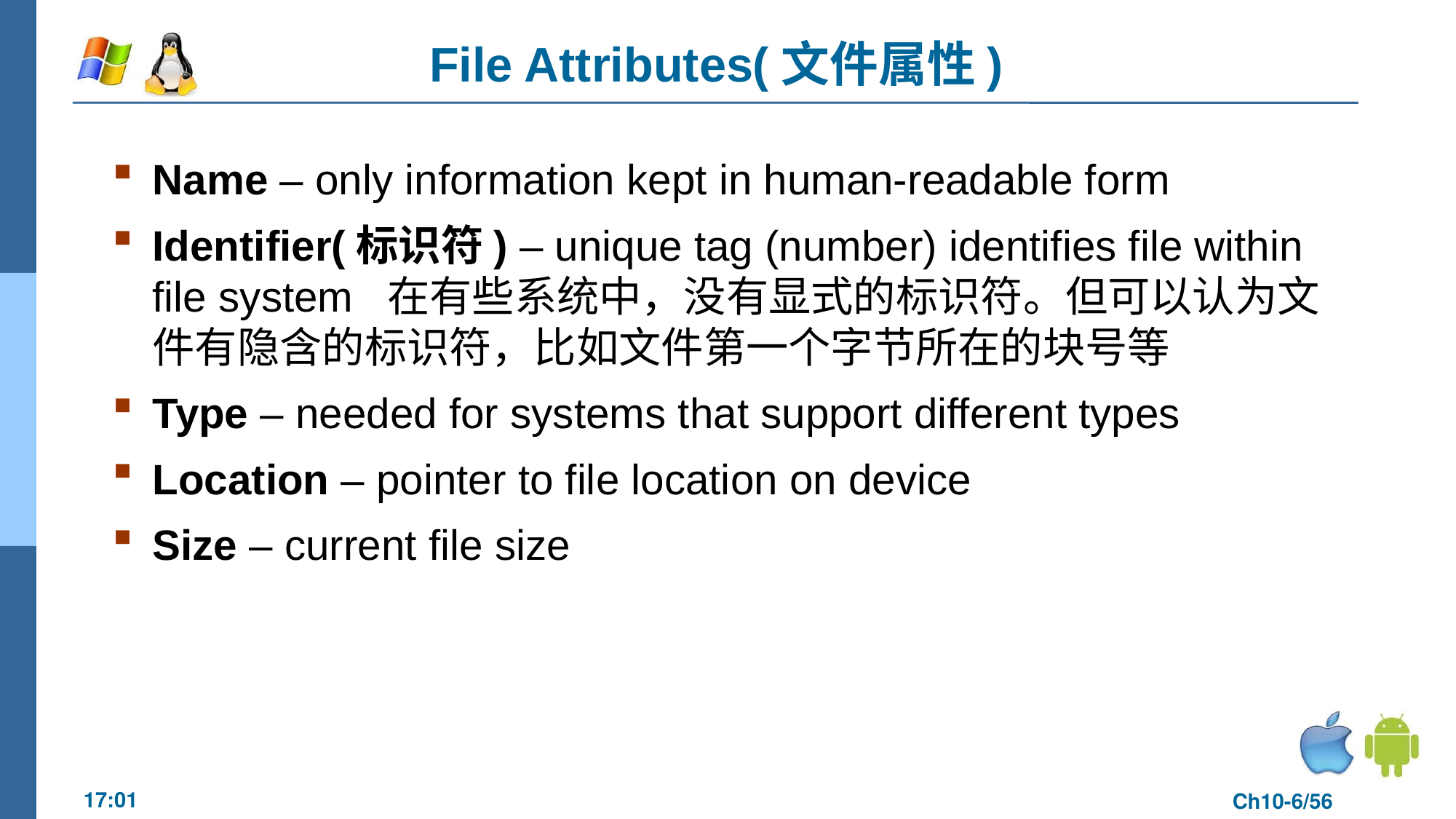

# File Attributes(文件属性)
Name – only information kept in human-readable form
Identifier(标识符) – unique tag (number) identifies file within file system  在有些系统中，没有显式的标识符。但可以认为文件有隐含的标识符，比如文件第一个字节所在的块号等
Type – needed for systems that support different types
Location – pointer to file location on device
Size – current file size